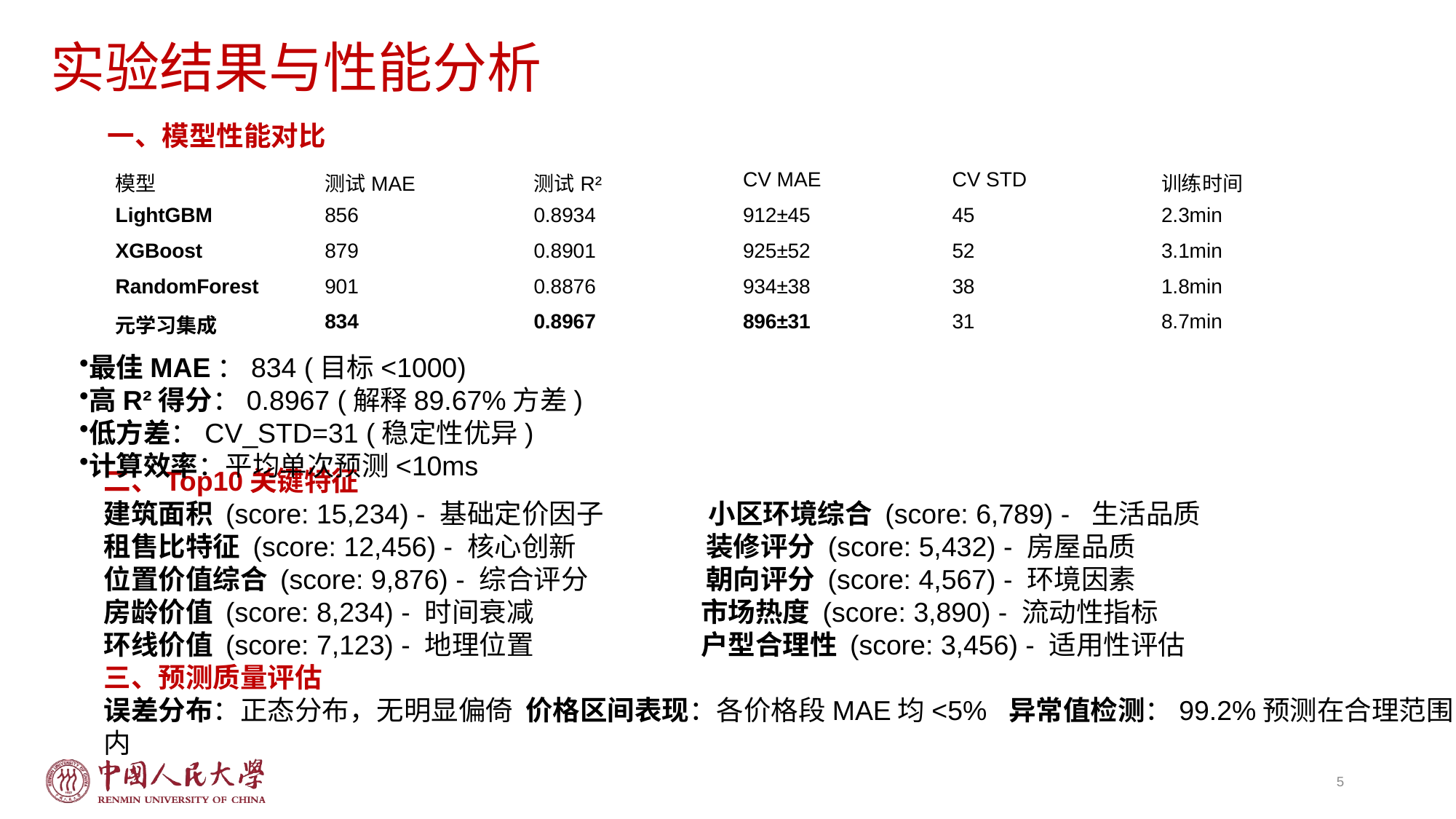

实验结果与性能分析
一、模型性能对比

| 模型 | 测试MAE | 测试R² | CV MAE | CV STD | 训练时间 |
| --- | --- | --- | --- | --- | --- |
| LightGBM | 856 | 0.8934 | 912±45 | 45 | 2.3min |
| XGBoost | 879 | 0.8901 | 925±52 | 52 | 3.1min |
| RandomForest | 901 | 0.8876 | 934±38 | 38 | 1.8min |
| 元学习集成 | 834 | 0.8967 | 896±31 | 31 | 8.7min |
1
最佳MAE：834 (目标<1000)
高R²得分：0.8967 (解释89.67%方差)
低方差：CV_STD=31 (稳定性优异)
计算效率：平均单次预测<10ms
2=
3
二、Top10关键特征
建筑面积 (score: 15,234) - 基础定价因子                 小区环境综合 (score: 6,789) -  生活品质
租售比特征 (score: 12,456) - 核心创新                     装修评分 (score: 5,432) - 房屋品质
位置价值综合 (score: 9,876) - 综合评分                   朝向评分 (score: 4,567) - 环境因素
房龄价值 (score: 8,234) - 时间衰减                           市场热度 (score: 3,890) - 流动性指标
环线价值 (score: 7,123) - 地理位置                           户型合理性 (score: 3,456) - 适用性评估
三、预测质量评估
误差分布：正态分布，无明显偏倚  价格区间表现：各价格段MAE均<5%  异常值检测：99.2%预测在合理范围内

41
5